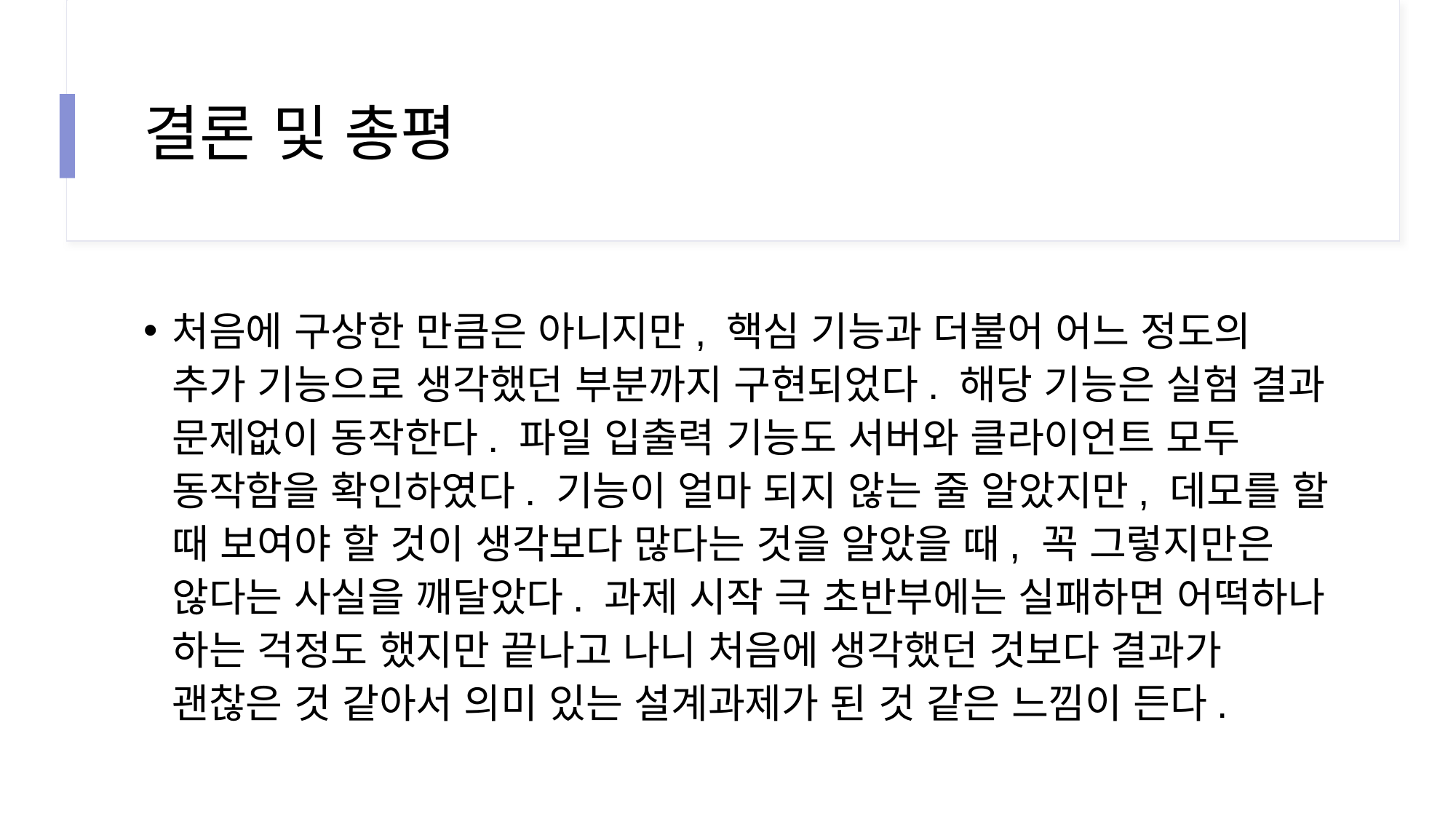

# 결론 및 총평
처음에 구상한 만큼은 아니지만, 핵심 기능과 더불어 어느 정도의 추가 기능으로 생각했던 부분까지 구현되었다. 해당 기능은 실험 결과 문제없이 동작한다. 파일 입출력 기능도 서버와 클라이언트 모두 동작함을 확인하였다. 기능이 얼마 되지 않는 줄 알았지만, 데모를 할 때 보여야 할 것이 생각보다 많다는 것을 알았을 때, 꼭 그렇지만은 않다는 사실을 깨달았다. 과제 시작 극 초반부에는 실패하면 어떡하나 하는 걱정도 했지만 끝나고 나니 처음에 생각했던 것보다 결과가 괜찮은 것 같아서 의미 있는 설계과제가 된 것 같은 느낌이 든다.